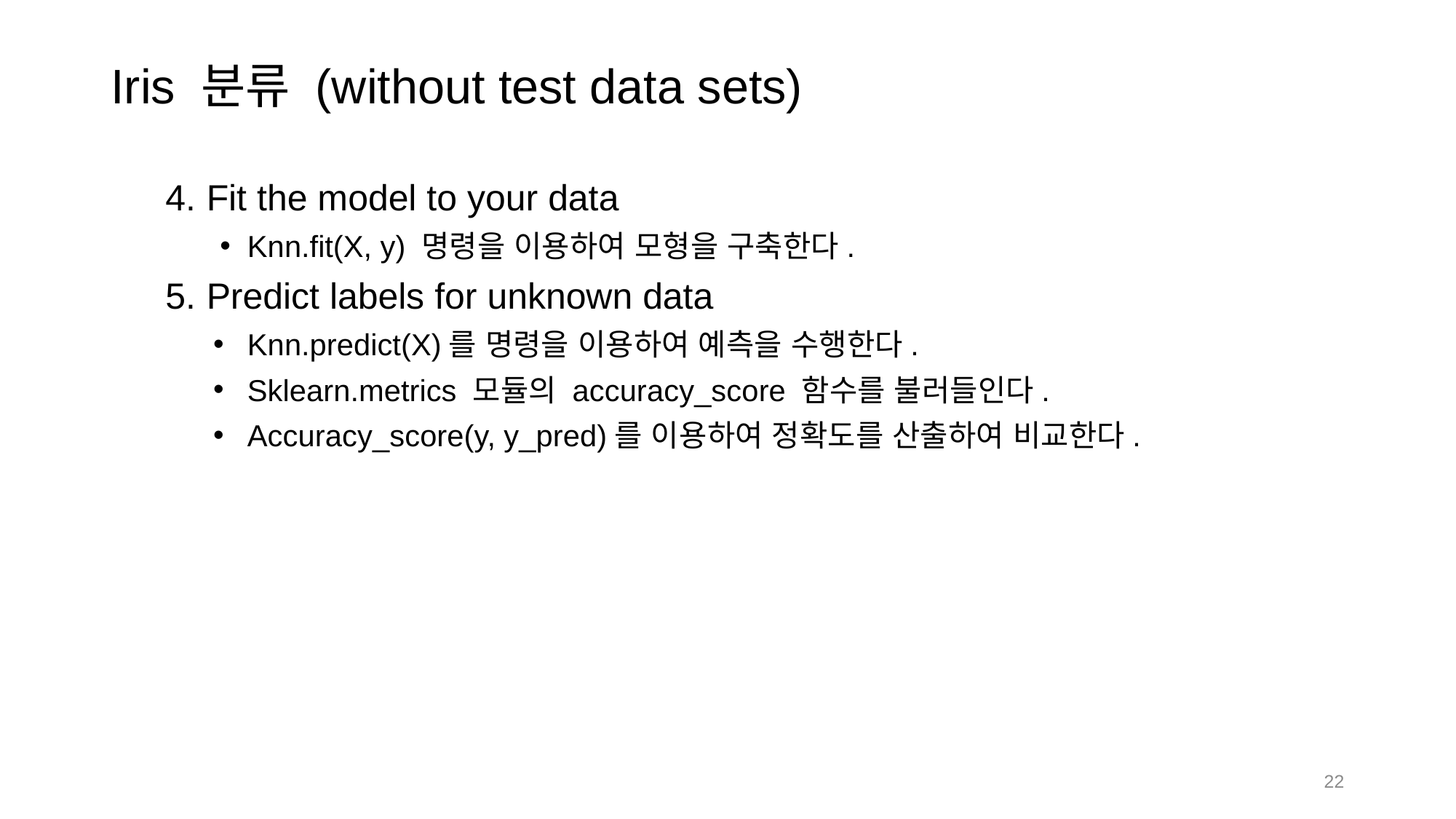

# Iris 분류 (without test data sets)
Fit the model to your data
Knn.fit(X, y) 명령을 이용하여 모형을 구축한다.
Predict labels for unknown data
Knn.predict(X)를 명령을 이용하여 예측을 수행한다.
Sklearn.metrics 모듈의 accuracy_score 함수를 불러들인다.
Accuracy_score(y, y_pred)를 이용하여 정확도를 산출하여 비교한다.

22